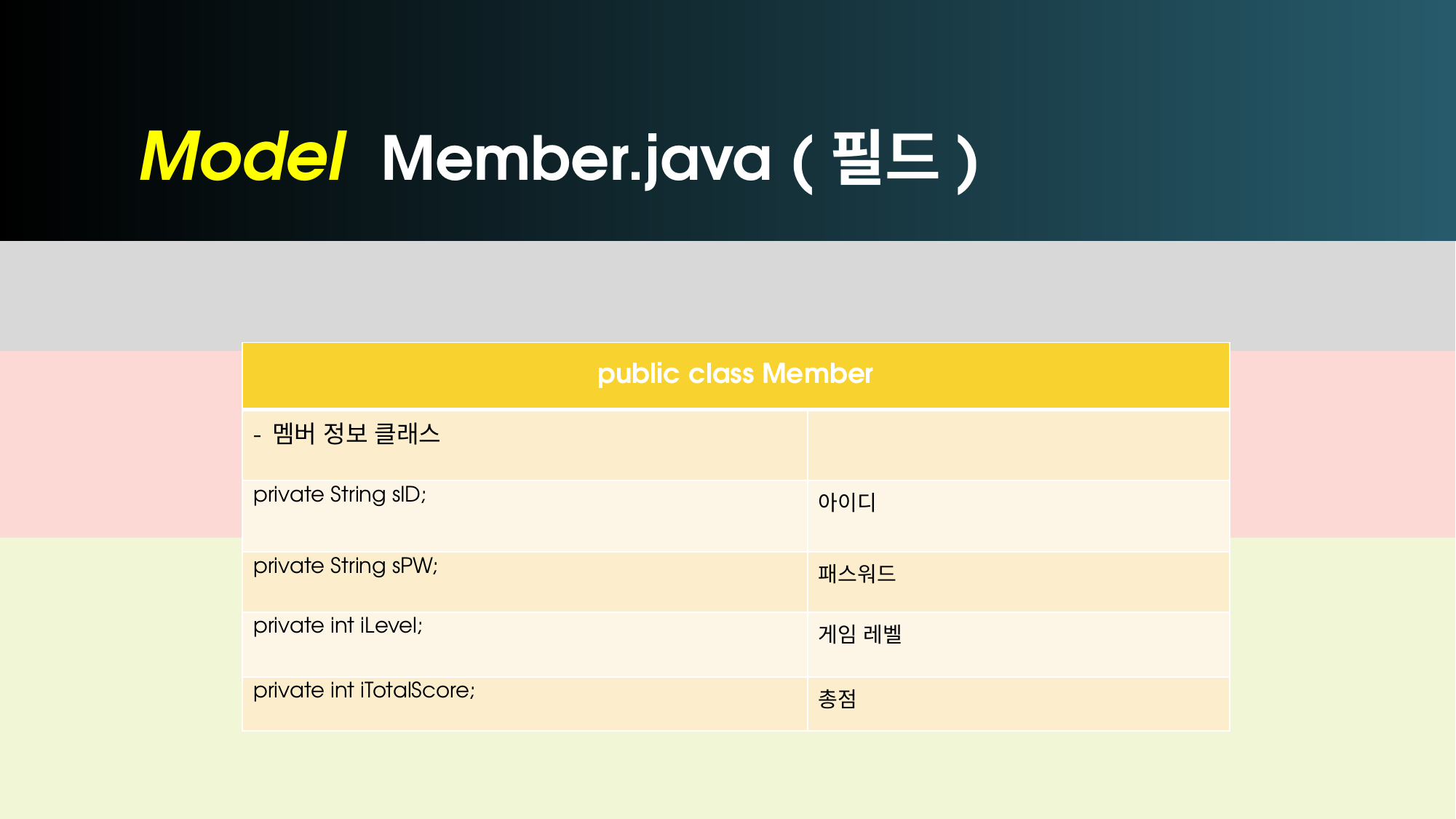

# Model  Member.java (필드)

| public class Member |  |
| --- | --- |
| - 멤버 정보 클래스 |  |
| private String sID; | 아이디 |
| private String sPW; | 패스워드 |
| private int iLevel; | 게임 레벨 |
| private int iTotalScore; | 총점 |